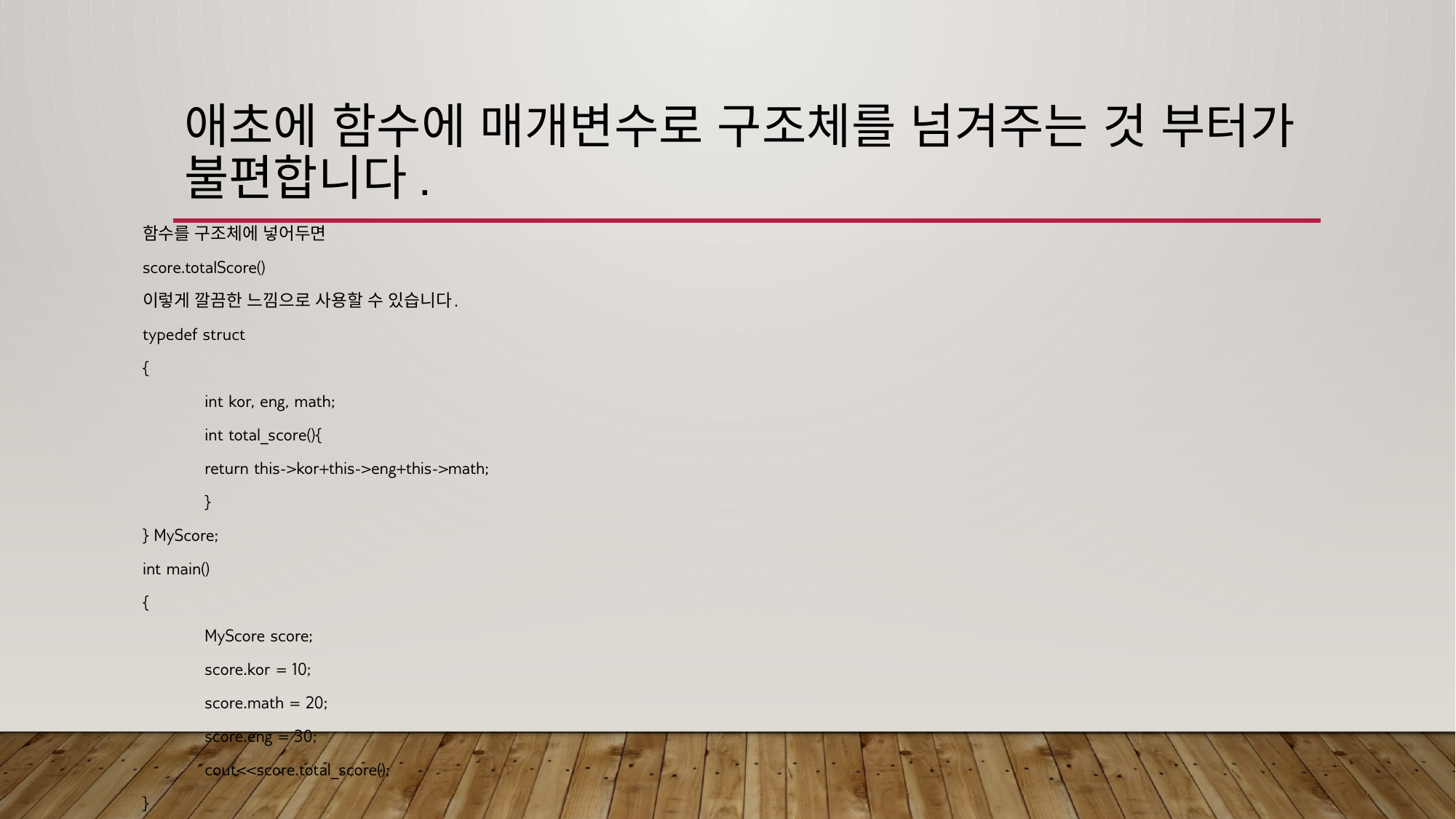

# 애초에 함수에 매개변수로 구조체를 넘겨주는 것 부터가 불편합니다.
함수를 구조체에 넣어두면
score.totalScore()
이렇게 깔끔한 느낌으로 사용할 수 있습니다.
typedef struct
{
	int kor, eng, math;
	int total_score(){
		return this->kor+this->eng+this->math;
	}
} MyScore;
int main()
{
	MyScore score;
	score.kor = 10;
	score.math = 20;
	score.eng = 30;
	cout<<score.total_score();
}